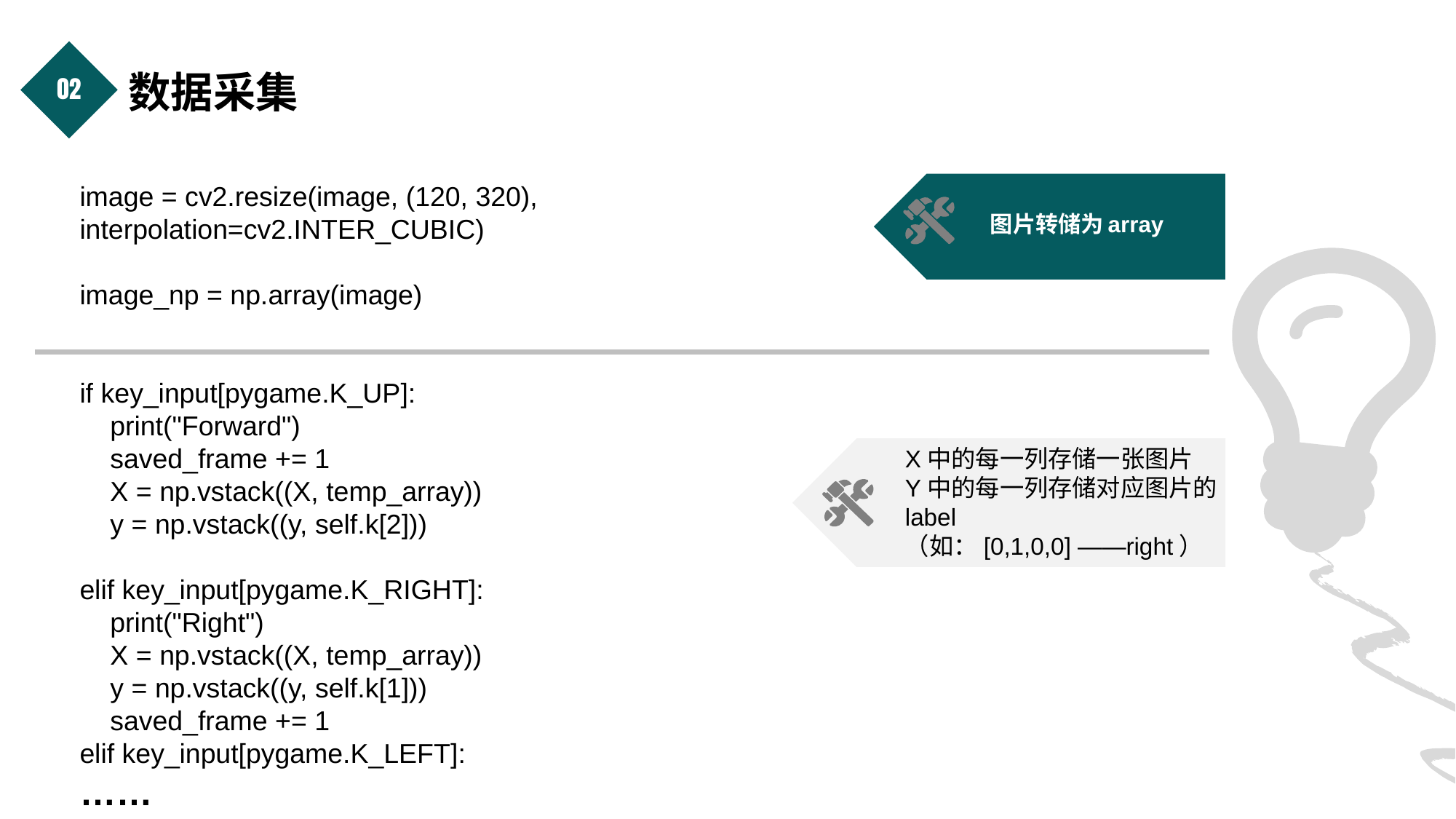

# 数据采集
02
image = cv2.resize(image, (120, 320), interpolation=cv2.INTER_CUBIC)
image_np = np.array(image)

if key_input[pygame.K_UP]:
    print("Forward")
    saved_frame += 1
    X = np.vstack((X, temp_array))
    y = np.vstack((y, self.k[2]))
elif key_input[pygame.K_RIGHT]:
    print("Right")
    X = np.vstack((X, temp_array))
    y = np.vstack((y, self.k[1]))
    saved_frame += 1
elif key_input[pygame.K_LEFT]:
……

图片转储为array

X中的每一列存储一张图片
Y中的每一列存储对应图片的label
（如：[0,1,0,0] ——right）